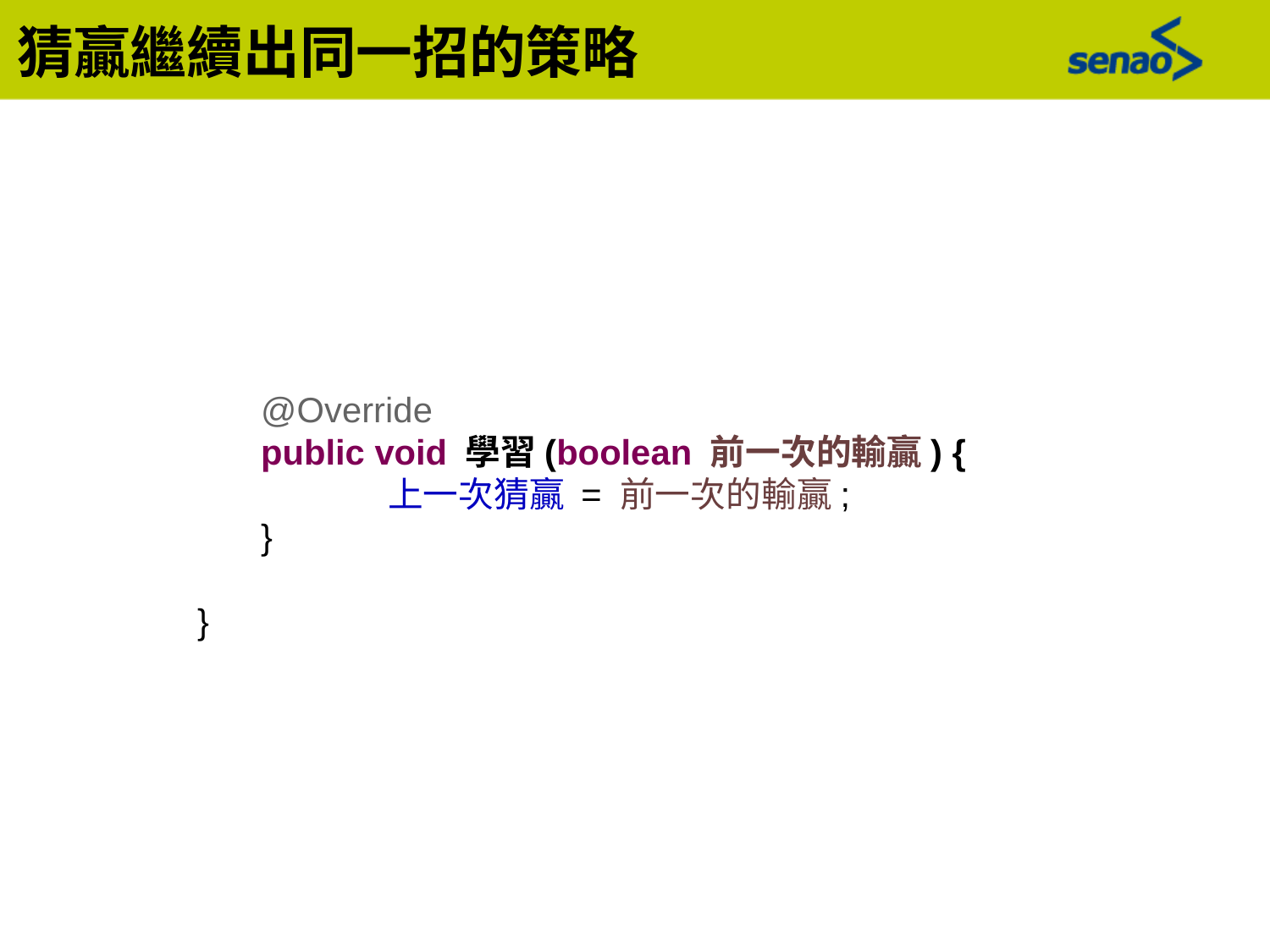

猜贏繼續出同一招的策略

@Override
public void 學習(boolean 前一次的輸贏) {
	上一次猜贏 = 前一次的輸贏;
}

}